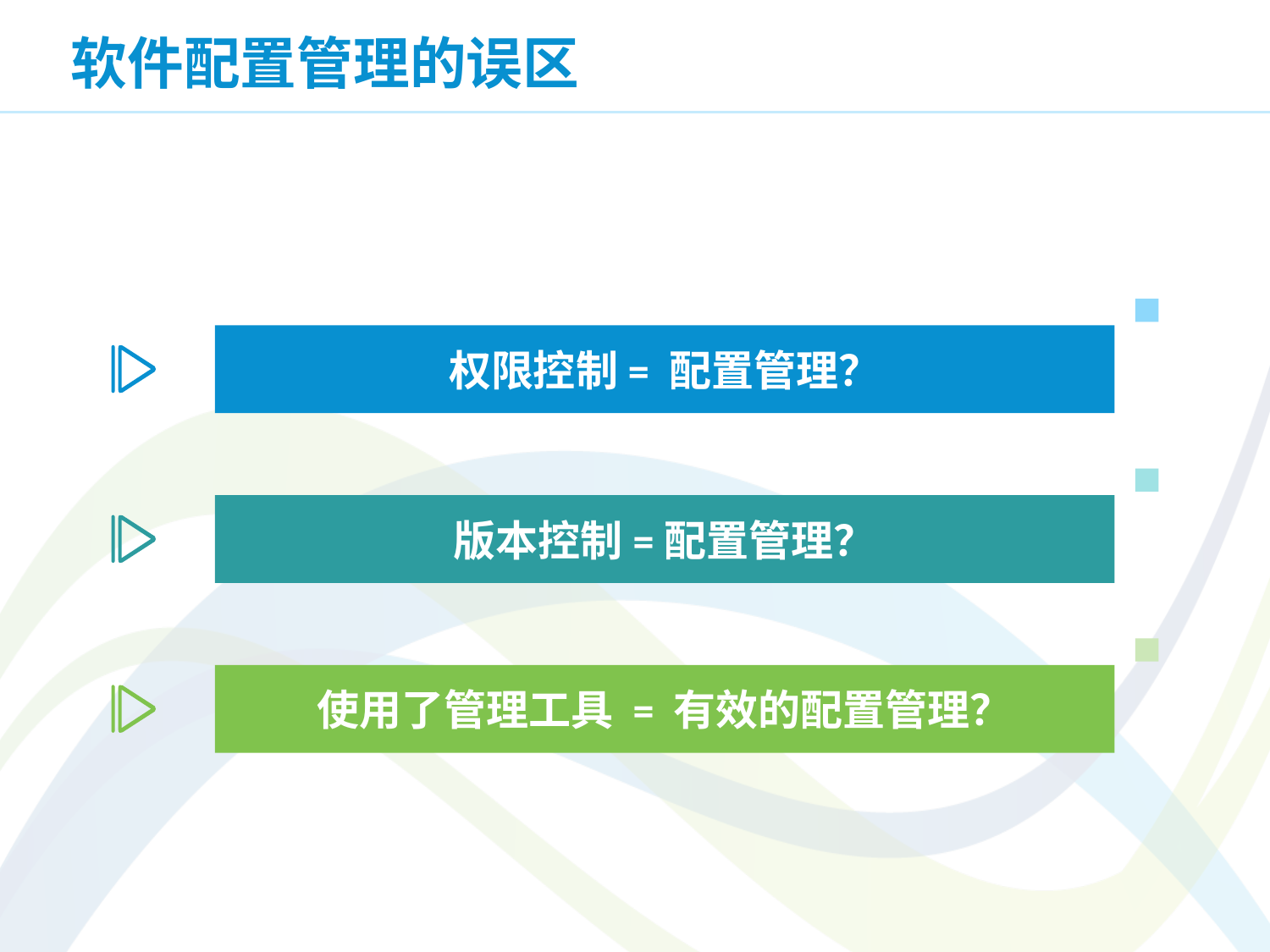

# 软件配置管理的误区

权限控制= 配置管理？

版本控制=配置管理？

使用了管理工具 = 有效的配置管理？